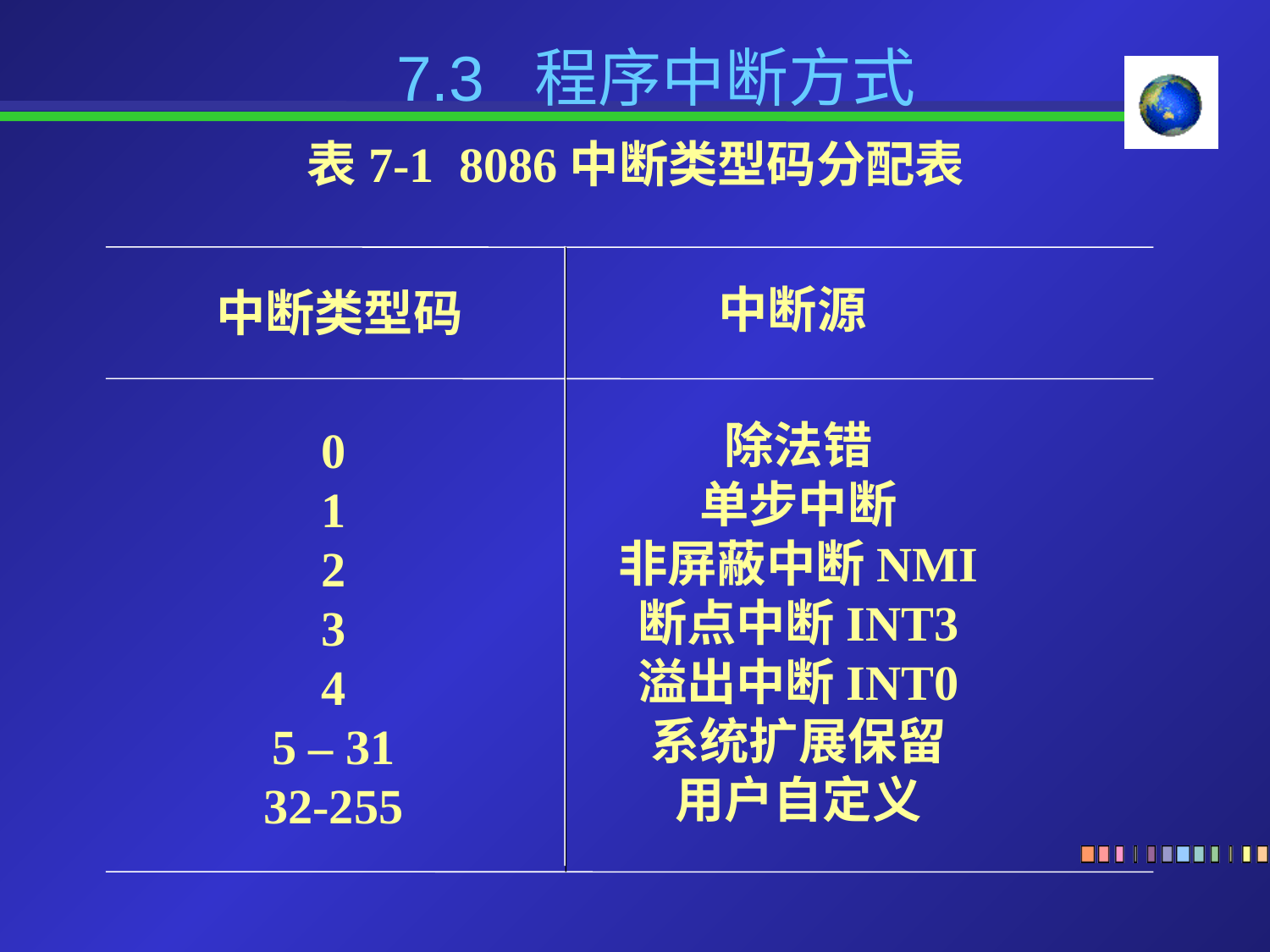

7.3  程序中断方式
表7-1  8086中断类型码分配表
中断源
中断类型码

除法错
单步中断
非屏蔽中断NMI
断点中断INT3
溢出中断INT0
系统扩展保留
用户自定义
0
1
2
3
4
5 – 31
32-255

42